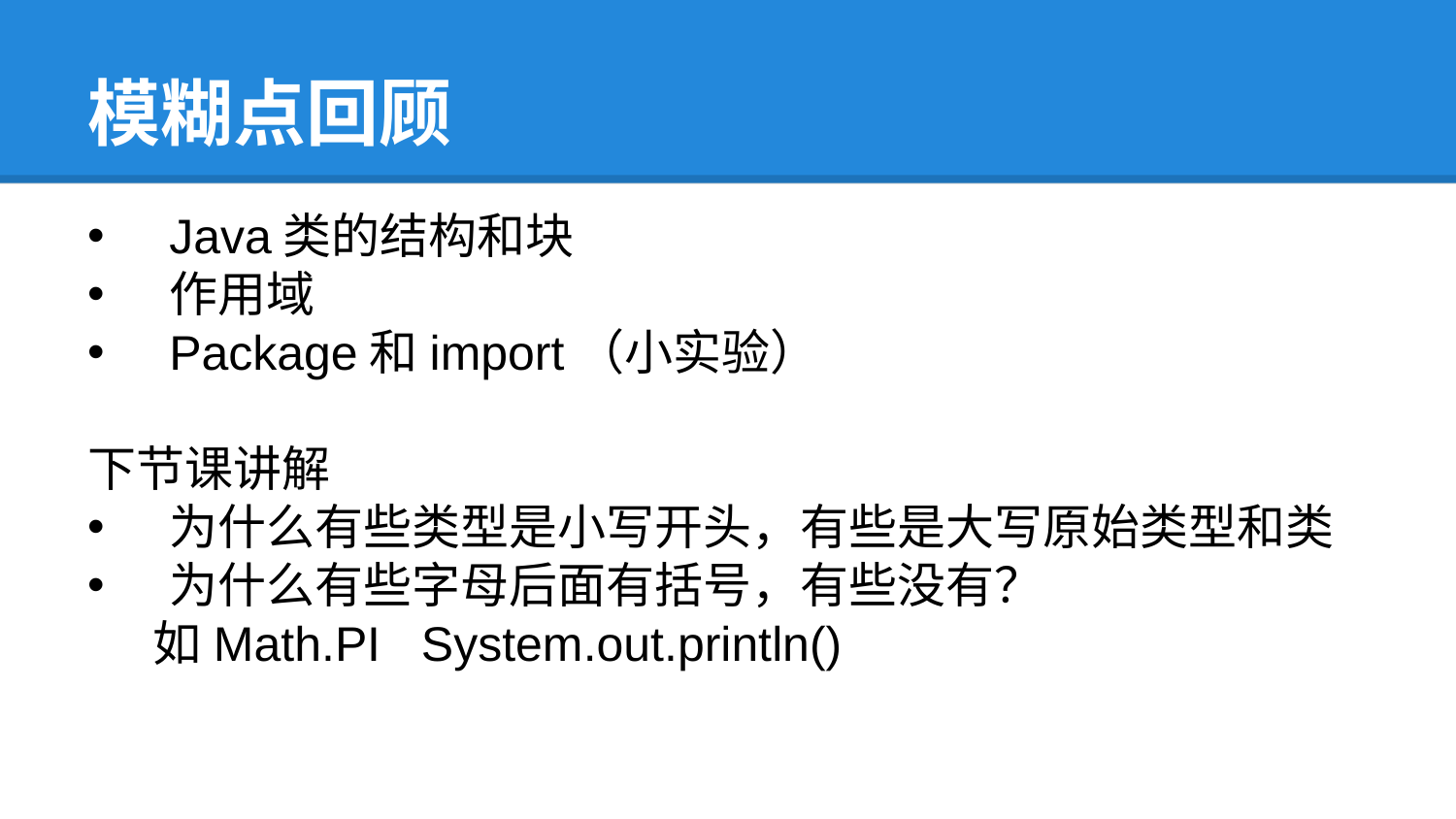

# 模糊点回顾
Java类的结构和块
作用域
Package和import（小实验）

下节课讲解
为什么有些类型是小写开头，有些是大写原始类型和类
为什么有些字母后面有括号，有些没有？
    如Math.PI   System.out.println()